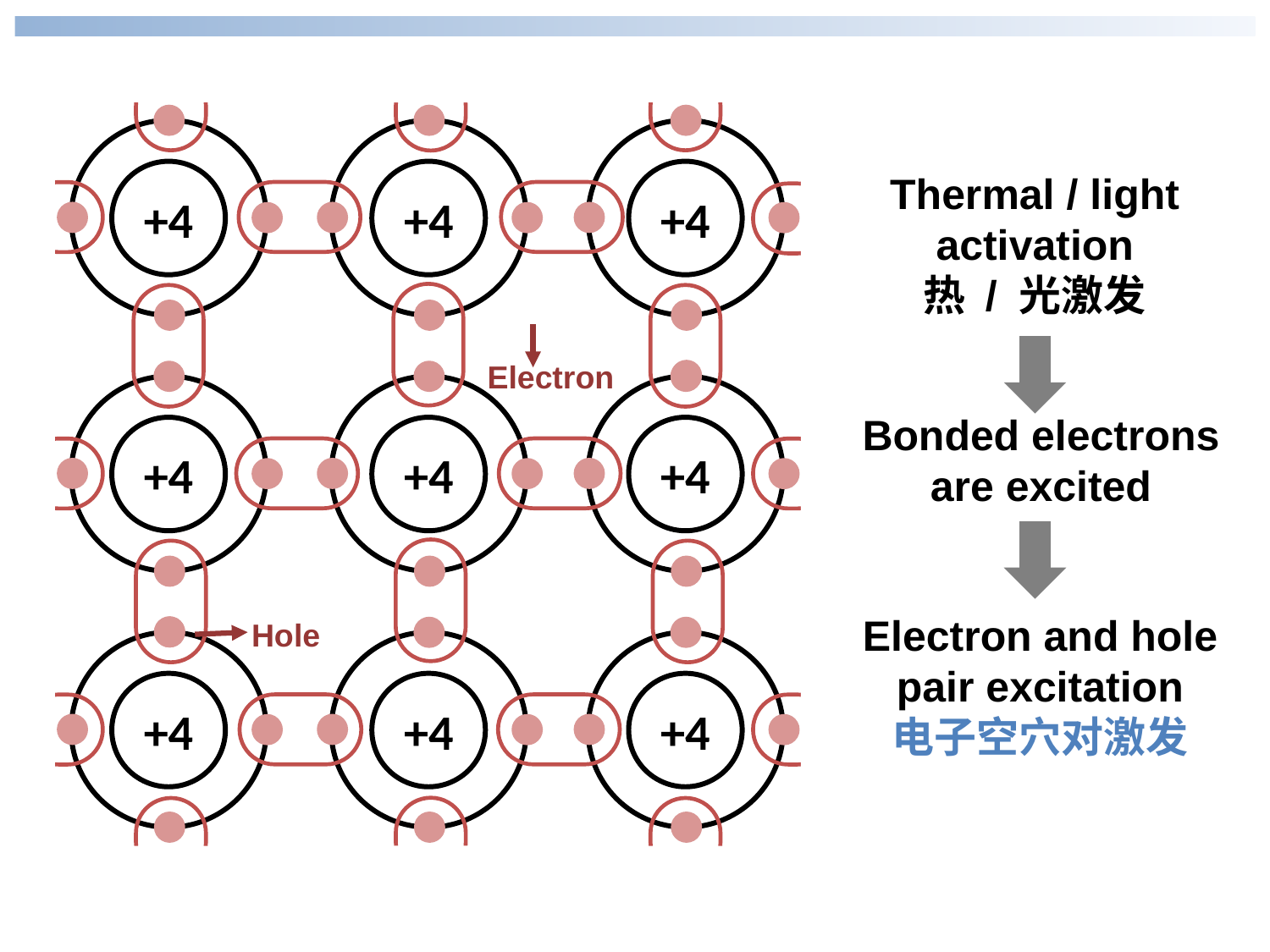

+4

+4

+4

Thermal / light activation
热 / 光激发

Bonded electrons are excited

Electron and hole pair excitation
电子空穴对激发
Electron
Hole

+4

+4

+4

+4

+4

+4